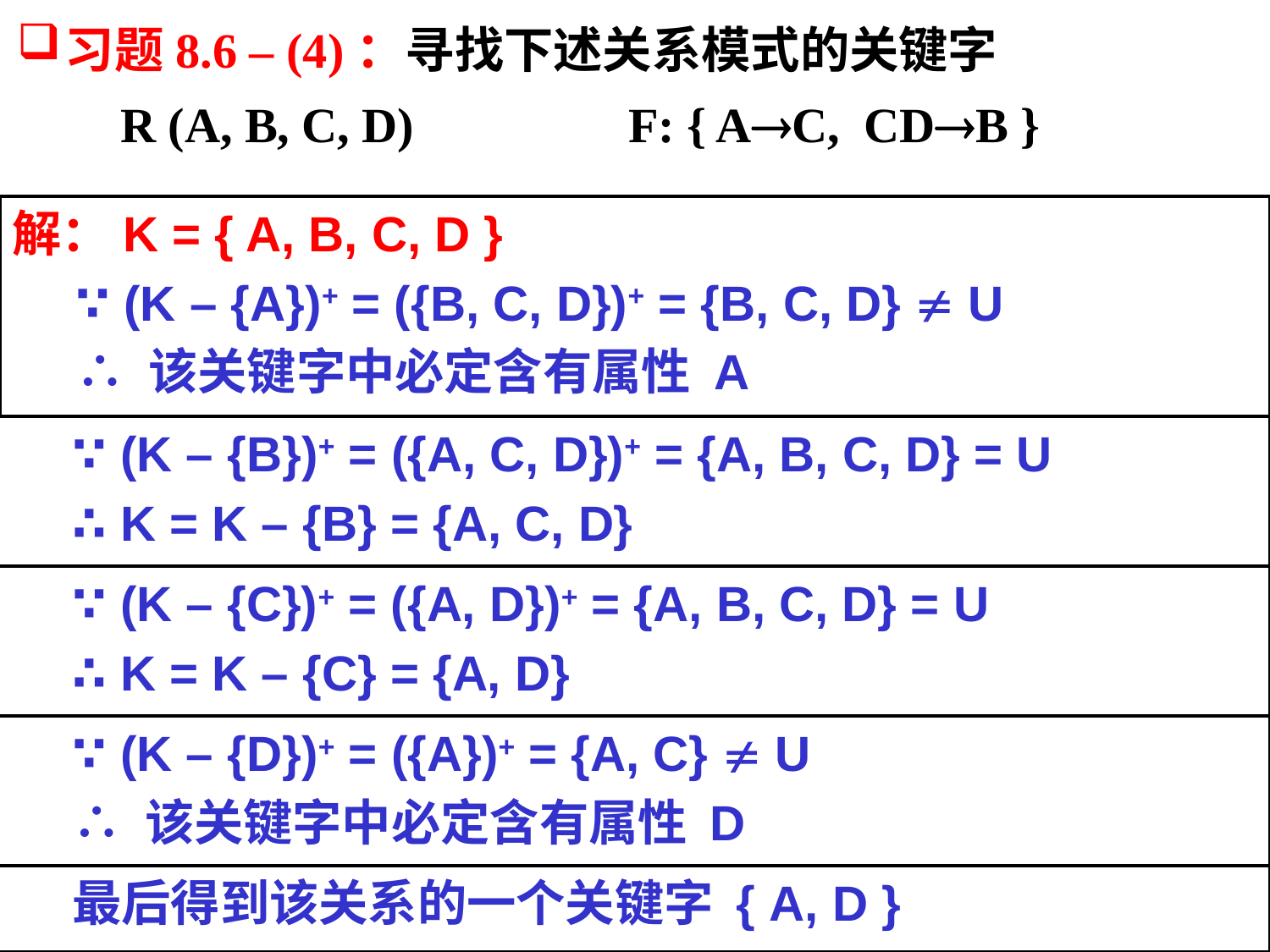

# 习题8.6 – (4)：寻找下述关系模式的关键字
	R (A, B, C, D)		F: { A→C,  CD→B }
解：K = { A, B, C, D }
∵ (K – {A})+ = ({B, C, D})+ = {B, C, D} ≠ U
∴ 该关键字中必定含有属性 A
∵ (K – {B})+ = ({A, C, D})+ = {A, B, C, D} = U
∴ K = K – {B} = {A, C, D}
∵ (K – {C})+ = ({A, D})+ = {A, B, C, D} = U
∴ K = K – {C} = {A, D}
∵ (K – {D})+ = ({A})+ = {A, C} ≠ U
∴ 该关键字中必定含有属性 D
最后得到该关系的一个关键字 { A, D }
89
2007年度-教育部-IBM精品课程-南京大学计算机科学与技术系